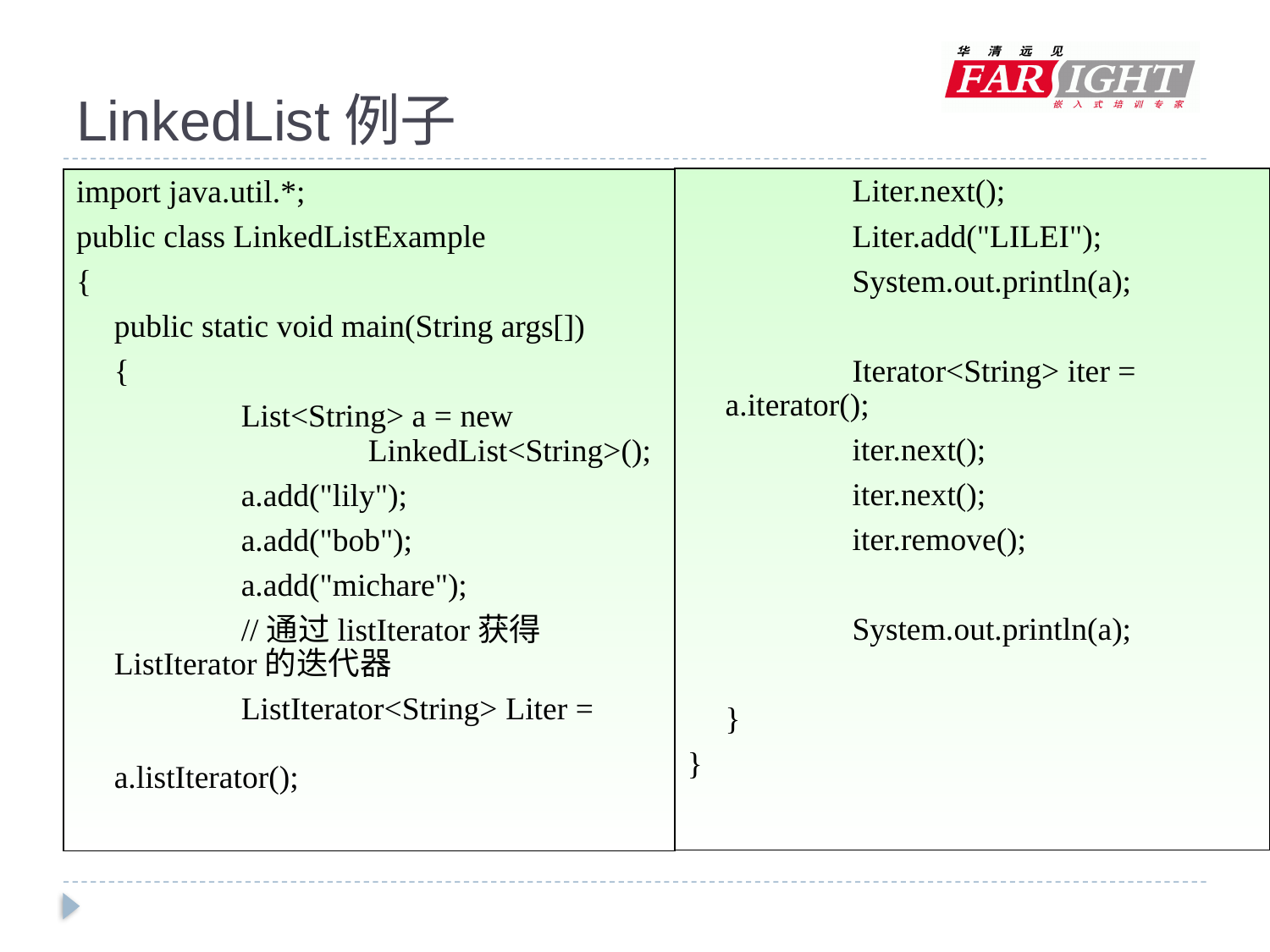

# LinkedList例子
		Liter.next();
		Liter.add("LILEI");
		System.out.println(a);

		Iterator<String> iter = a.iterator();
		iter.next();
		iter.next();
		iter.remove();

		System.out.println(a);

	}
}
import java.util.*;
public class LinkedListExample
{
	public static void main(String args[])
	{
		List<String> a = new 			LinkedList<String>();
		a.add("lily");
		a.add("bob");
		a.add("michare");
		//通过listIterator获得ListIterator的迭代器
		ListIterator<String> Liter = 				a.listIterator();